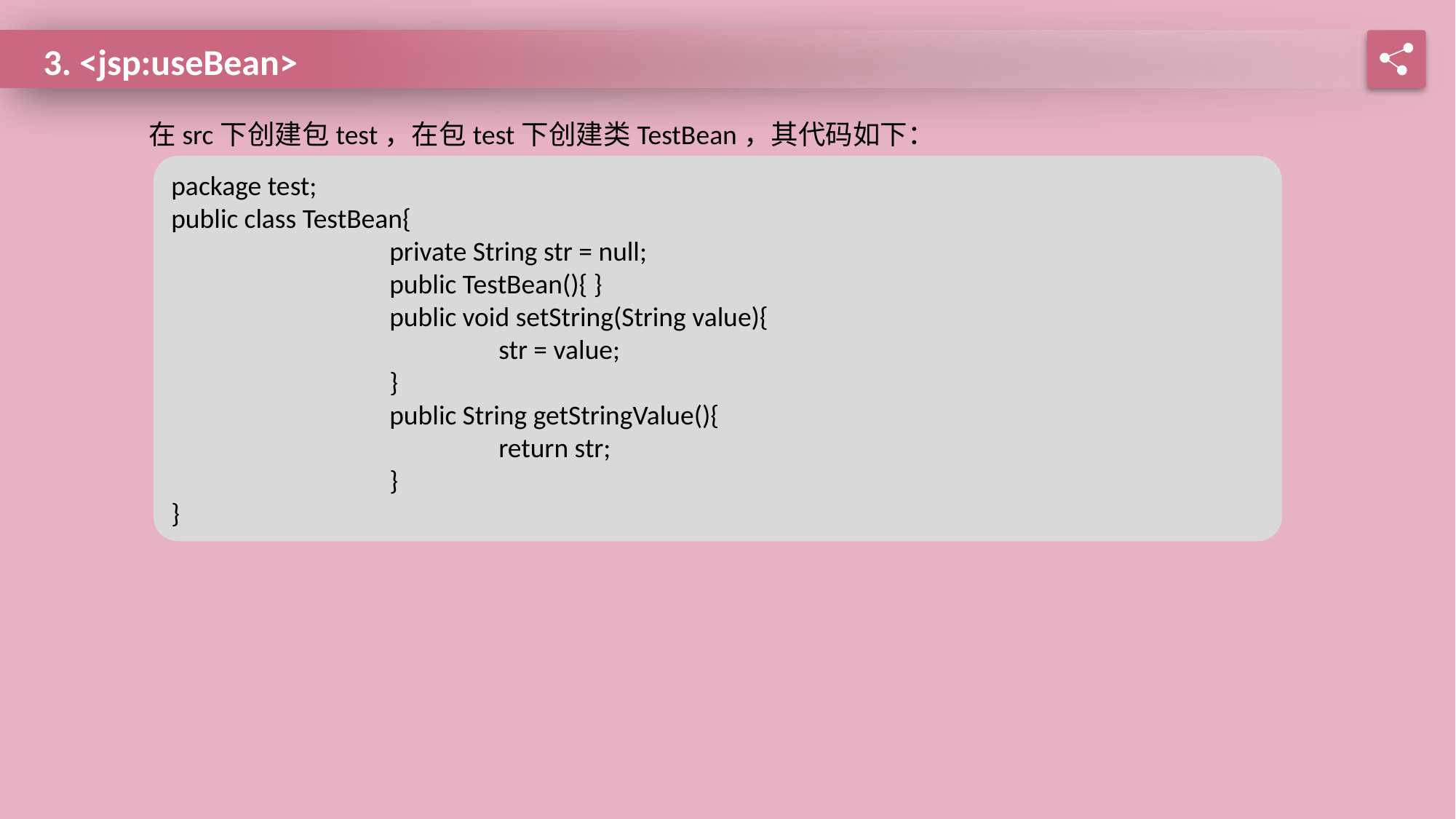

3. <jsp:useBean>
在src下创建包test，在包test下创建类TestBean，其代码如下：
package test;
public class TestBean{
		private String str = null;
		public TestBean(){ }
		public void setString(String value){
			str = value;
		}
		public String getStringValue(){
			return str;
		}
}